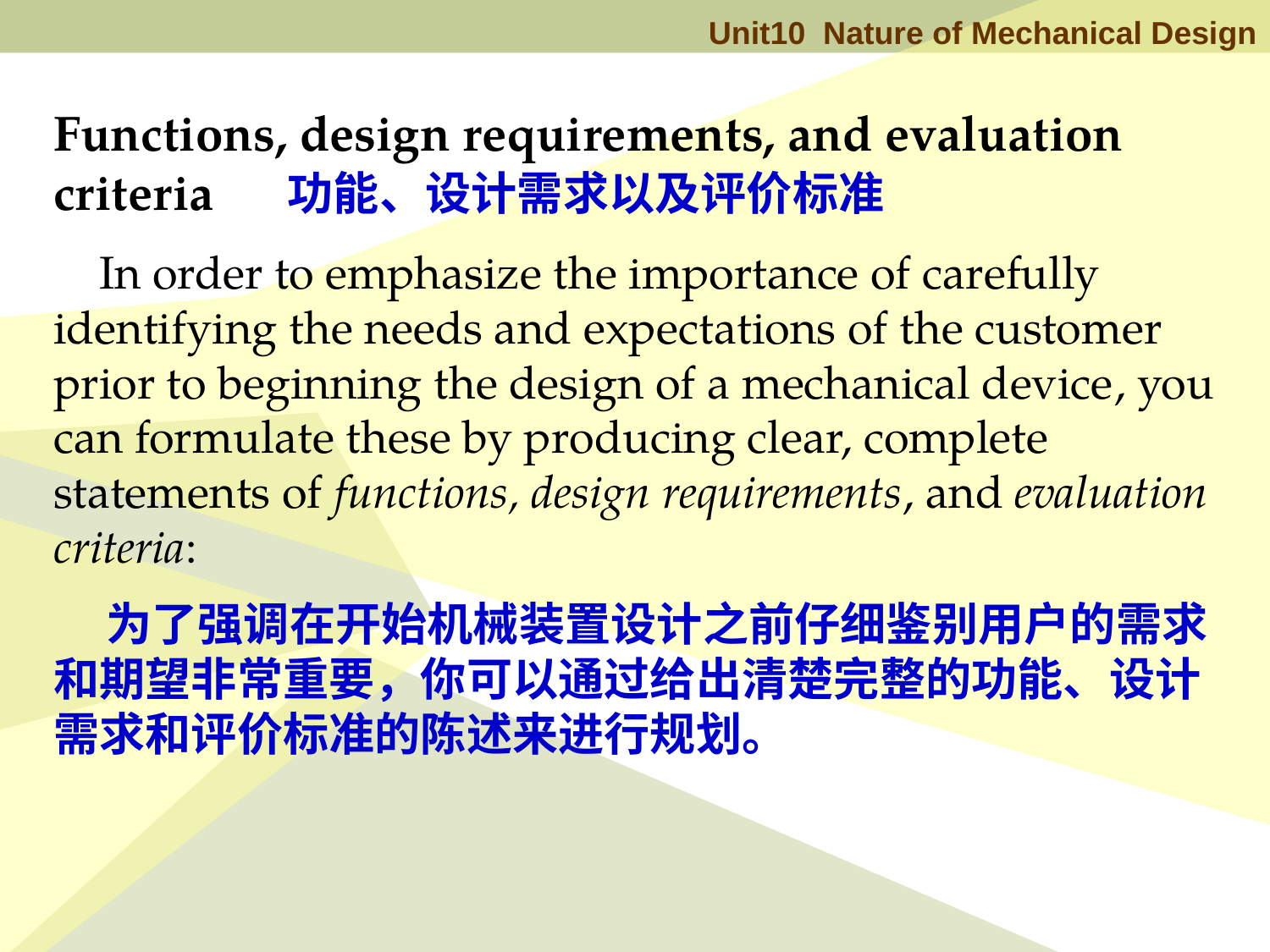

Functions, design requirements, and evaluation criteria     功能、设计需求以及评价标准
    In order to emphasize the importance of carefully identifying the needs and expectations of the customer prior to beginning the design of a mechanical device, you can formulate these by producing clear, complete statements of functions, design requirements, and evaluation criteria:
    为了强调在开始机械装置设计之前仔细鉴别用户的需求和期望非常重要，你可以通过给出清楚完整的功能、设计需求和评价标准的陈述来进行规划。